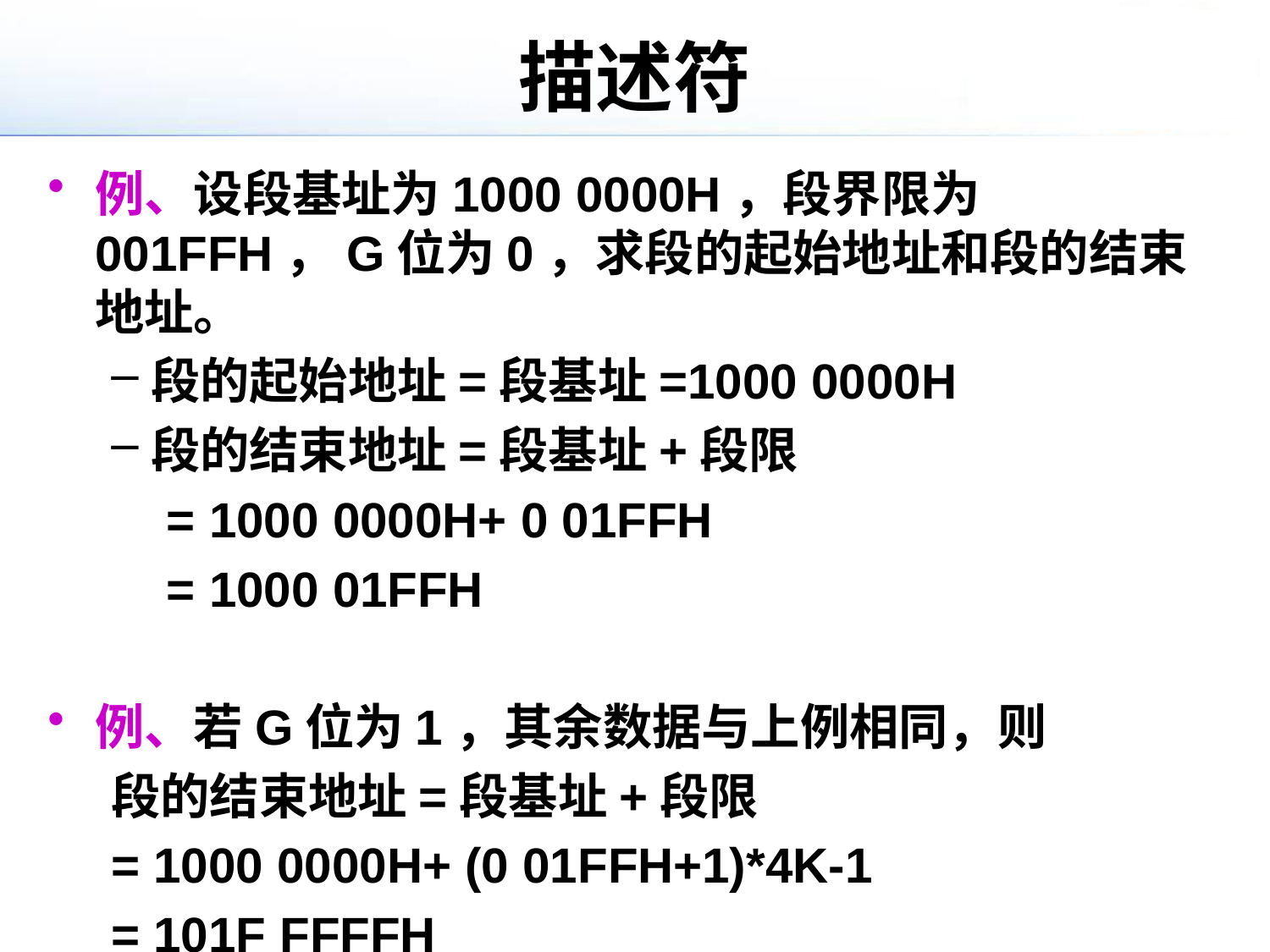

# 描述符
例、设段基址为1000 0000H，段界限为001FFH，G位为0，求段的起始地址和段的结束地址。
段的起始地址=段基址=1000 0000H
段的结束地址=段基址+段限
= 1000 0000H+ 0 01FFH
= 1000 01FFH

例、若G位为1，其余数据与上例相同，则
段的结束地址=段基址+段限
= 1000 0000H+ (0 01FFH+1)*4K-1
= 101F FFFFH